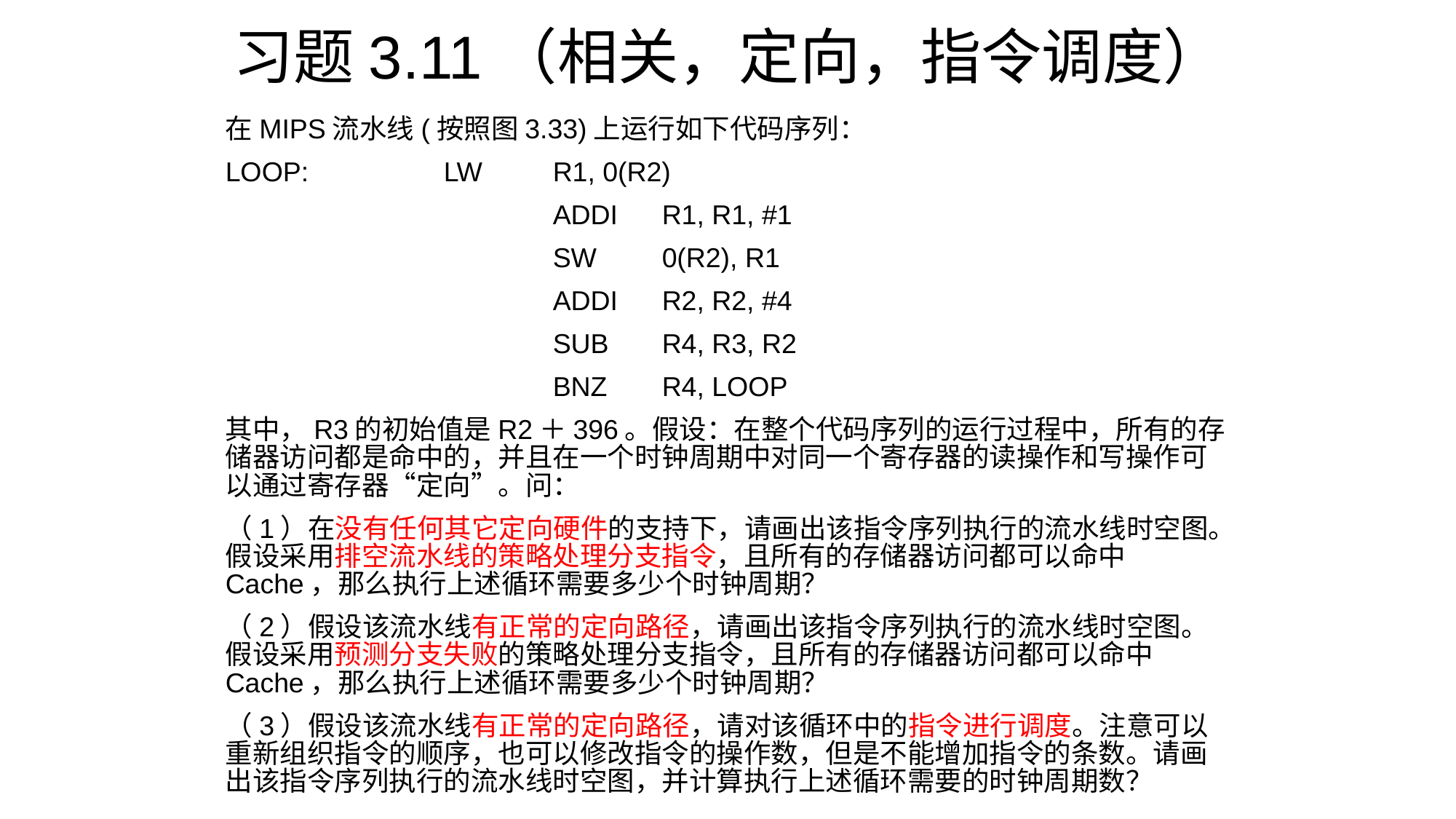

# 习题3.11（相关，定向，指令调度）
在MIPS流水线(按照图3.33)上运行如下代码序列：
LOOP:		LW	R1, 0(R2)
			ADDI	R1, R1, #1
			SW	0(R2), R1
			ADDI	R2, R2, #4
			SUB	R4, R3, R2
			BNZ	R4, LOOP
其中，R3的初始值是R2＋396。假设：在整个代码序列的运行过程中，所有的存储器访问都是命中的，并且在一个时钟周期中对同一个寄存器的读操作和写操作可以通过寄存器“定向”。问：
（1）在没有任何其它定向硬件的支持下，请画出该指令序列执行的流水线时空图。假设采用排空流水线的策略处理分支指令，且所有的存储器访问都可以命中Cache，那么执行上述循环需要多少个时钟周期？
（2）假设该流水线有正常的定向路径，请画出该指令序列执行的流水线时空图。假设采用预测分支失败的策略处理分支指令，且所有的存储器访问都可以命中Cache，那么执行上述循环需要多少个时钟周期？
（3）假设该流水线有正常的定向路径，请对该循环中的指令进行调度。注意可以重新组织指令的顺序，也可以修改指令的操作数，但是不能增加指令的条数。请画出该指令序列执行的流水线时空图，并计算执行上述循环需要的时钟周期数？